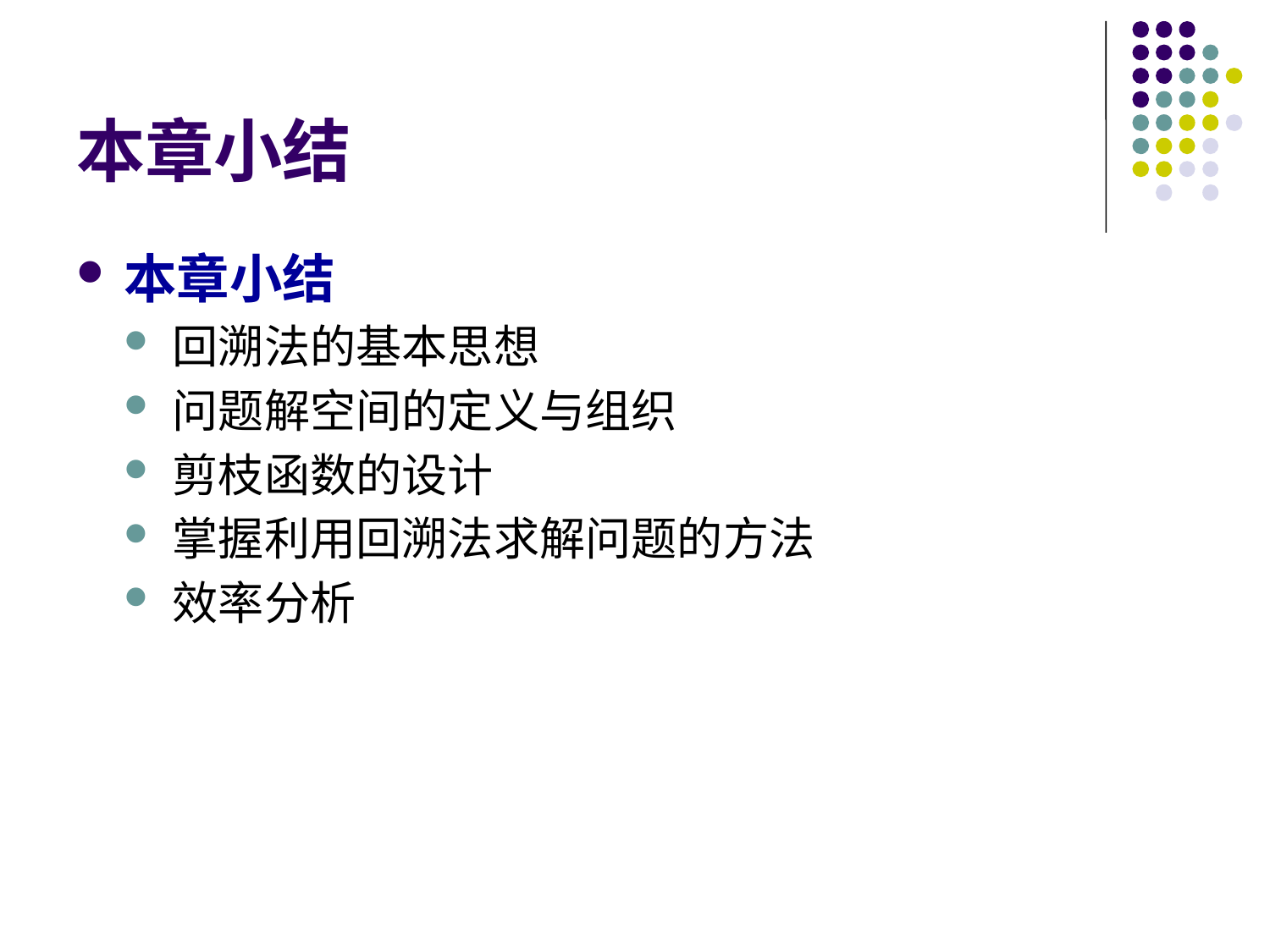

# 本章小结
本章小结
回溯法的基本思想
问题解空间的定义与组织
剪枝函数的设计
掌握利用回溯法求解问题的方法
效率分析